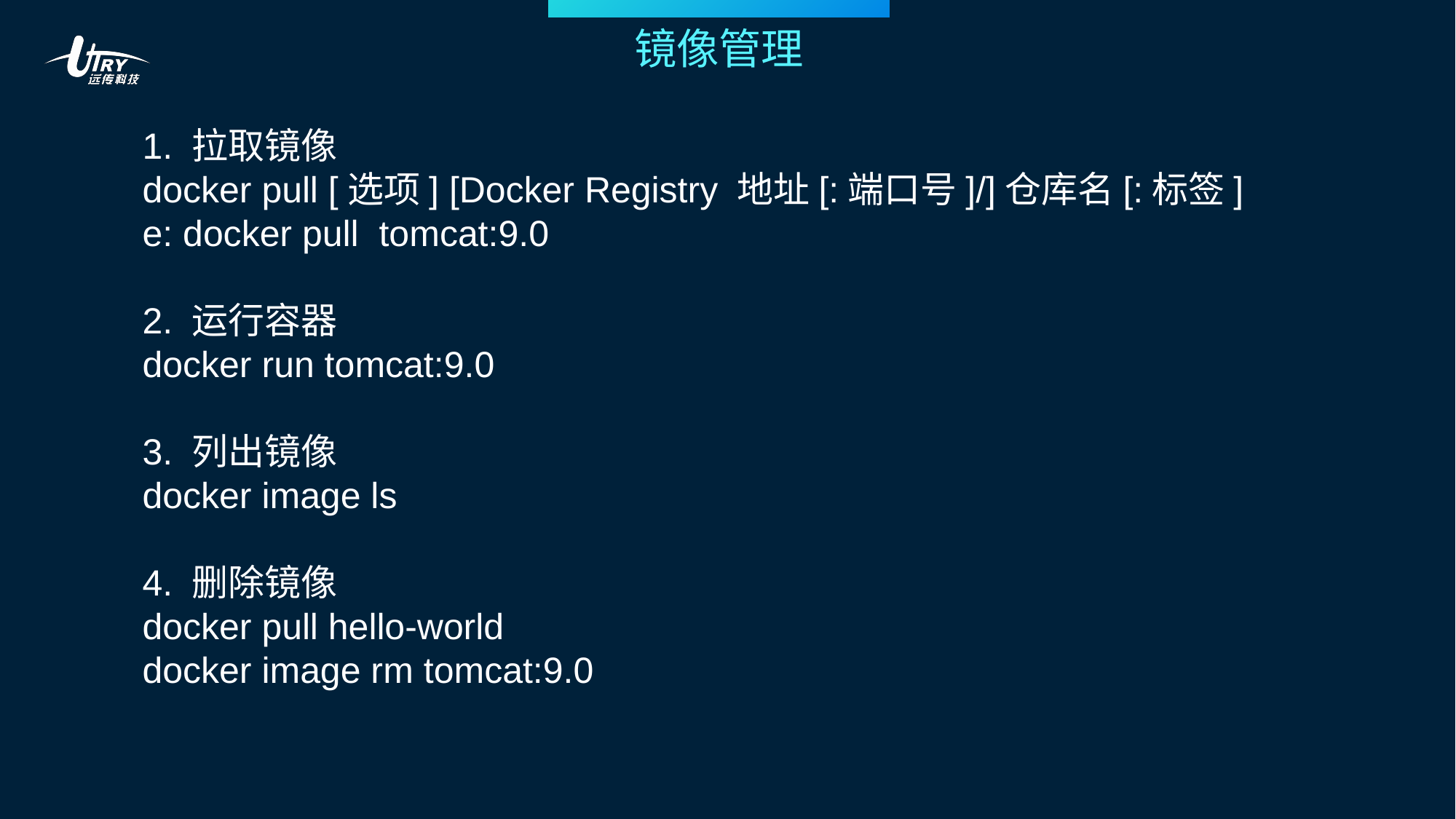

镜像管理
1. 拉取镜像
docker pull [选项] [Docker Registry 地址[:端口号]/]仓库名[:标签]
e: docker pull  tomcat:9.0

2. 运行容器
docker run tomcat:9.0

3. 列出镜像
docker image ls

4. 删除镜像
docker pull hello-world
docker image rm tomcat:9.0